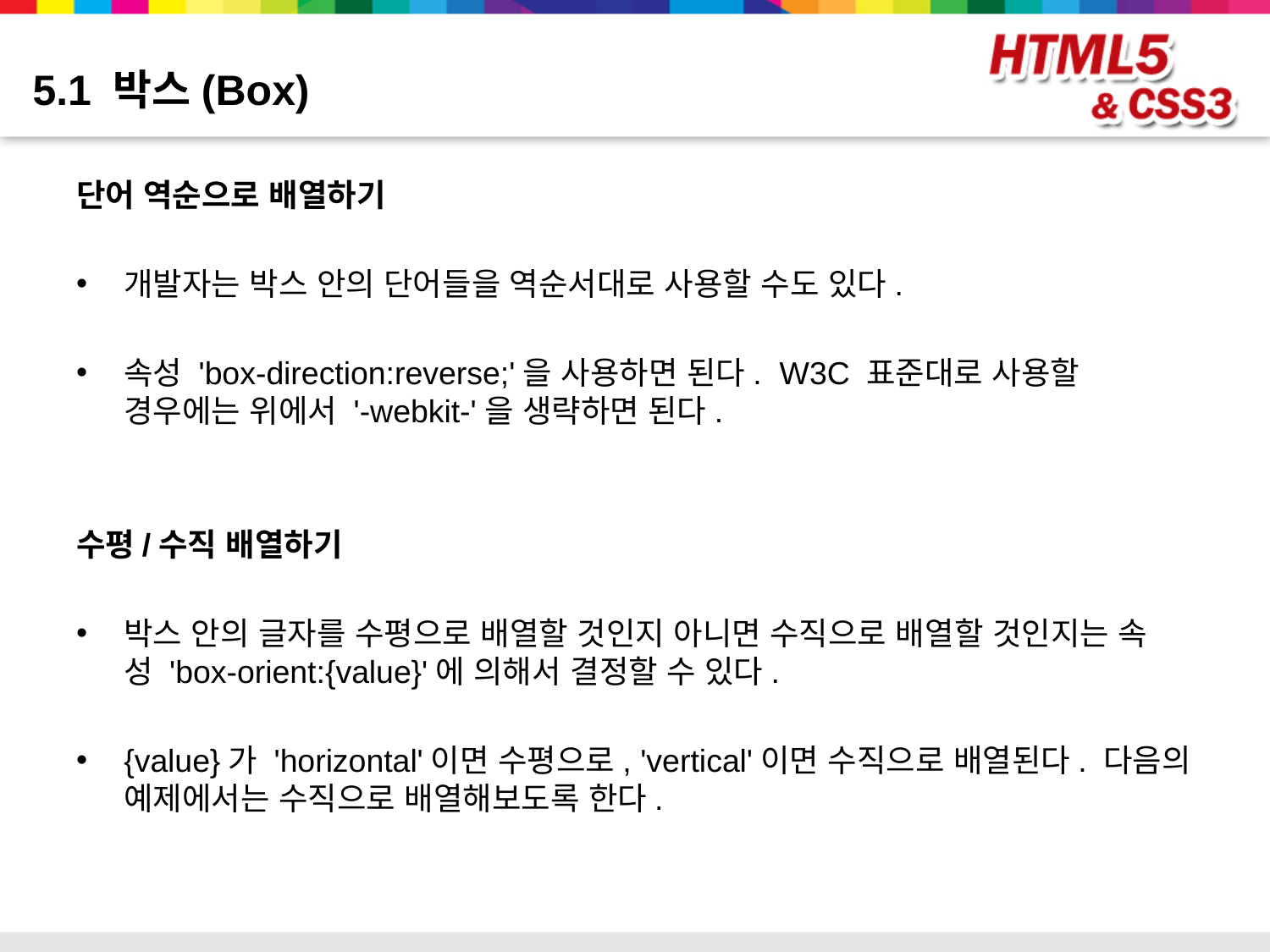

# 5.1 박스(Box)
단어 역순으로 배열하기
개발자는 박스 안의 단어들을 역순서대로 사용할 수도 있다.

속성 'box-direction:reverse;'을 사용하면 된다.  W3C 표준대로 사용할 경우에는 위에서 '-webkit-'을 생략하면 된다.

수평/수직 배열하기

박스 안의 글자를 수평으로 배열할 것인지 아니면 수직으로 배열할 것인지는 속성 'box-orient:{value}'에 의해서 결정할 수 있다.

{value}가 'horizontal'이면 수평으로, 'vertical'이면 수직으로 배열된다. 다음의 예제에서는 수직으로 배열해보도록 한다.